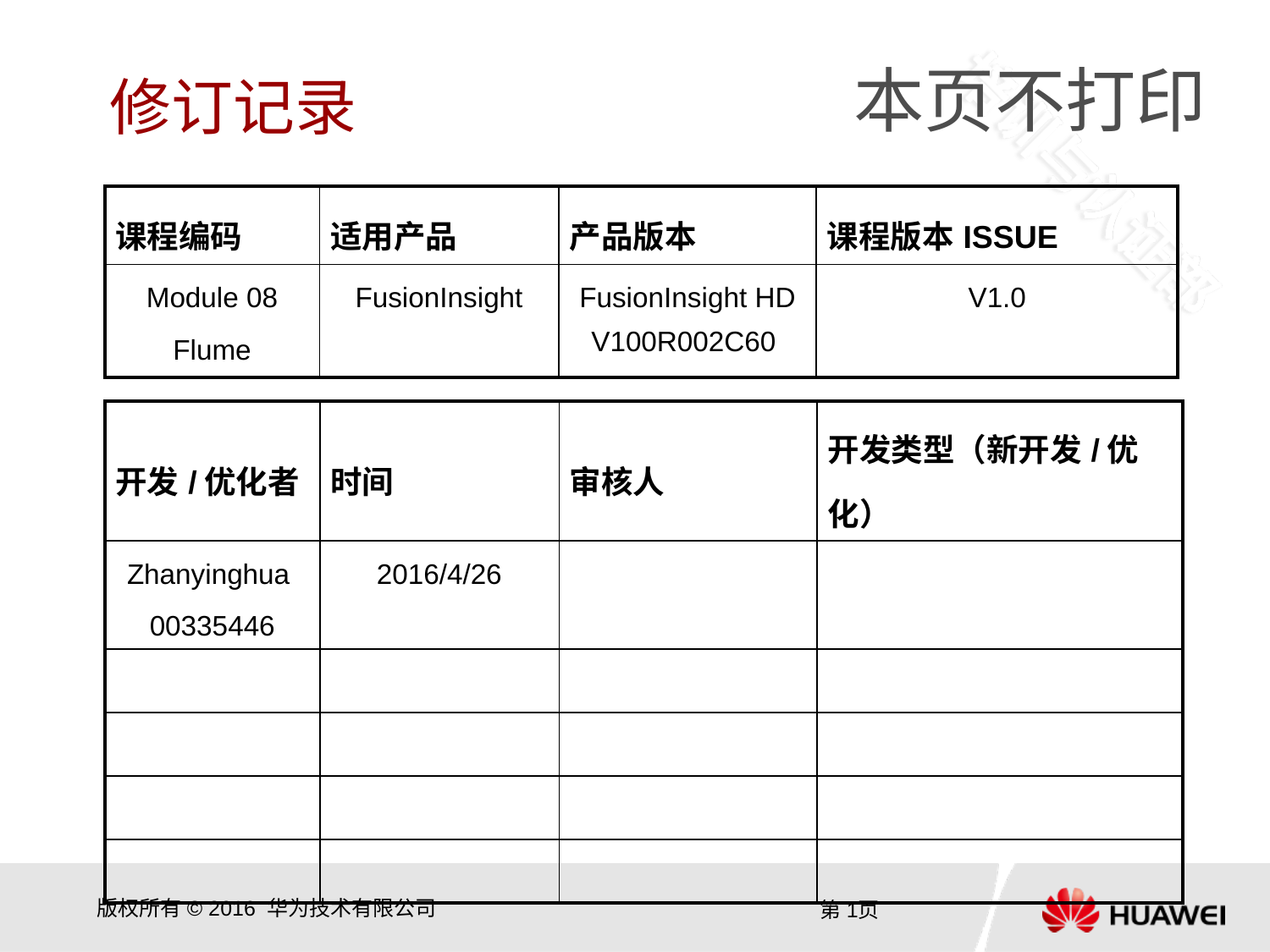

本页不打印
修订记录
| 课程编码 | 适用产品 | 产品版本 | 课程版本ISSUE |
| --- | --- | --- | --- |
| Module 08 Flume | FusionInsight | FusionInsight HD V100R002C60 | V1.0 |
| 开发/优化者 | 时间 | 审核人 | 开发类型（新开发/优化） |
| --- | --- | --- | --- |
| Zhanyinghua 00335446 | 2016/4/26 |  |  |
|  |  |  |  |
|  |  |  |  |
|  |  |  |  |
|  |  |  |  |